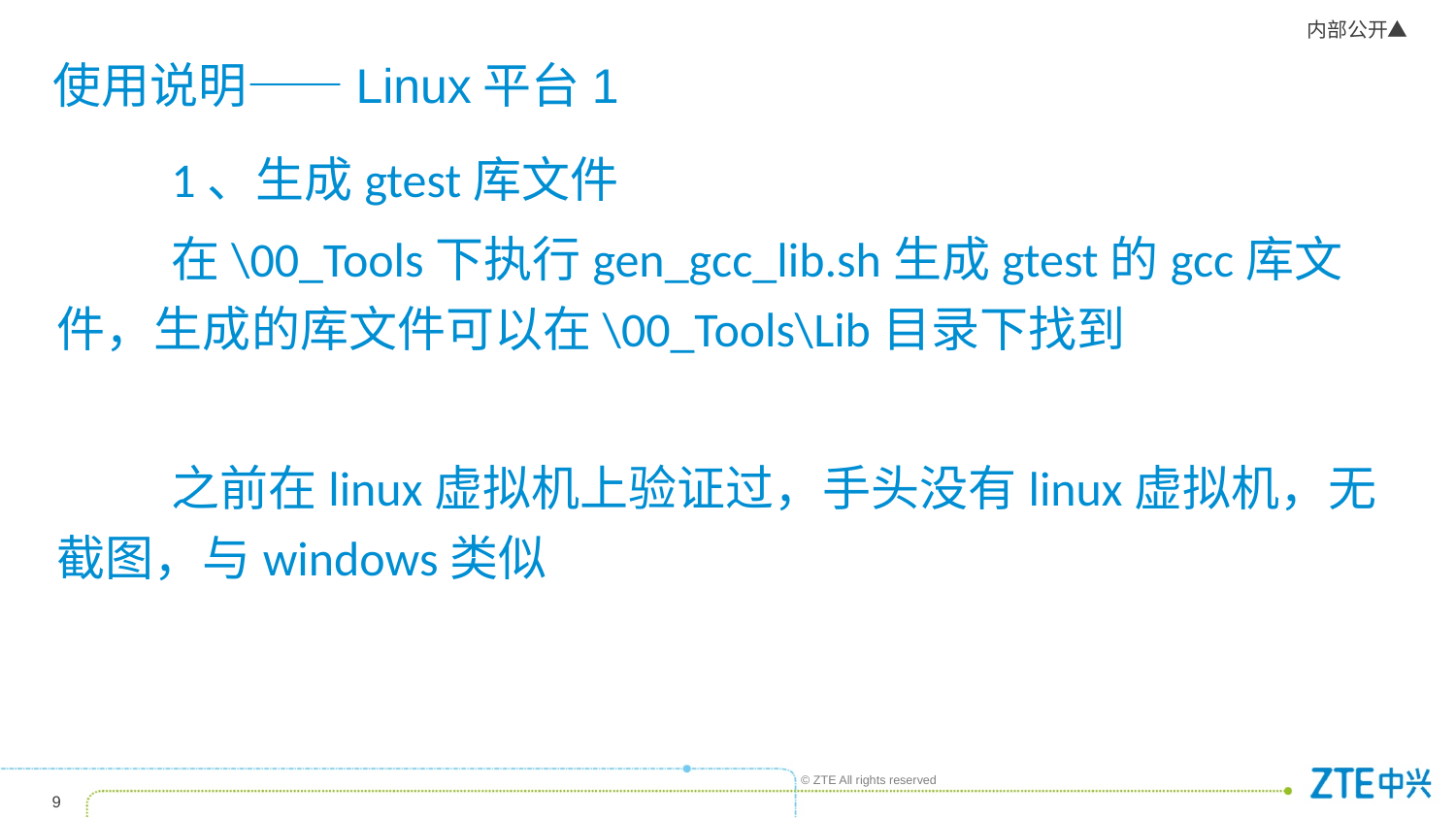

# 使用说明——Linux平台1
1、生成gtest库文件
在\00_Tools下执行gen_gcc_lib.sh生成gtest的gcc库文件，生成的库文件可以在\00_Tools\Lib目录下找到

之前在linux虚拟机上验证过，手头没有linux虚拟机，无截图，与windows类似